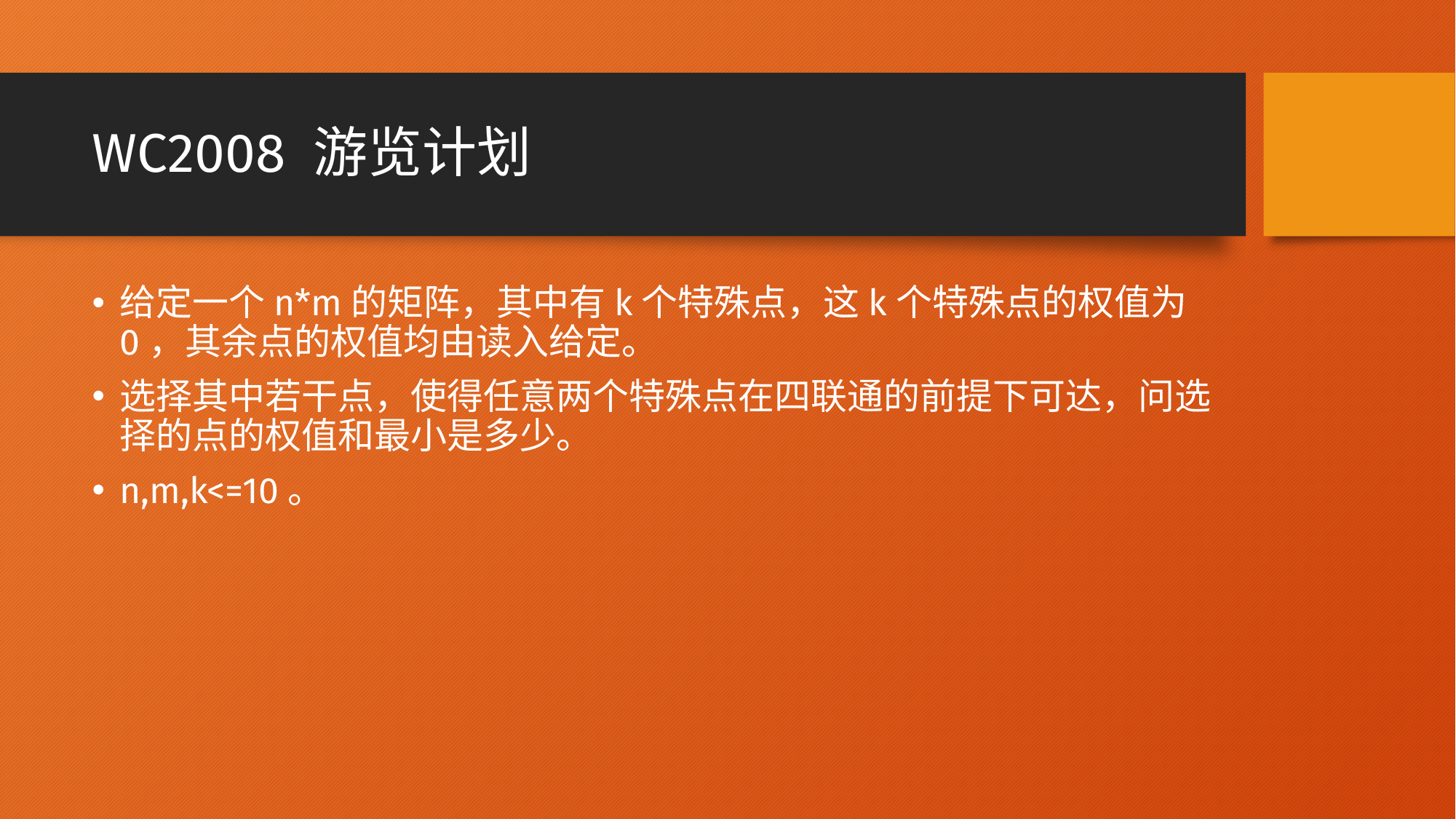

# WC2008 游览计划
给定一个n*m的矩阵，其中有k个特殊点，这k个特殊点的权值为0，其余点的权值均由读入给定。
选择其中若干点，使得任意两个特殊点在四联通的前提下可达，问选择的点的权值和最小是多少。
n,m,k<=10。